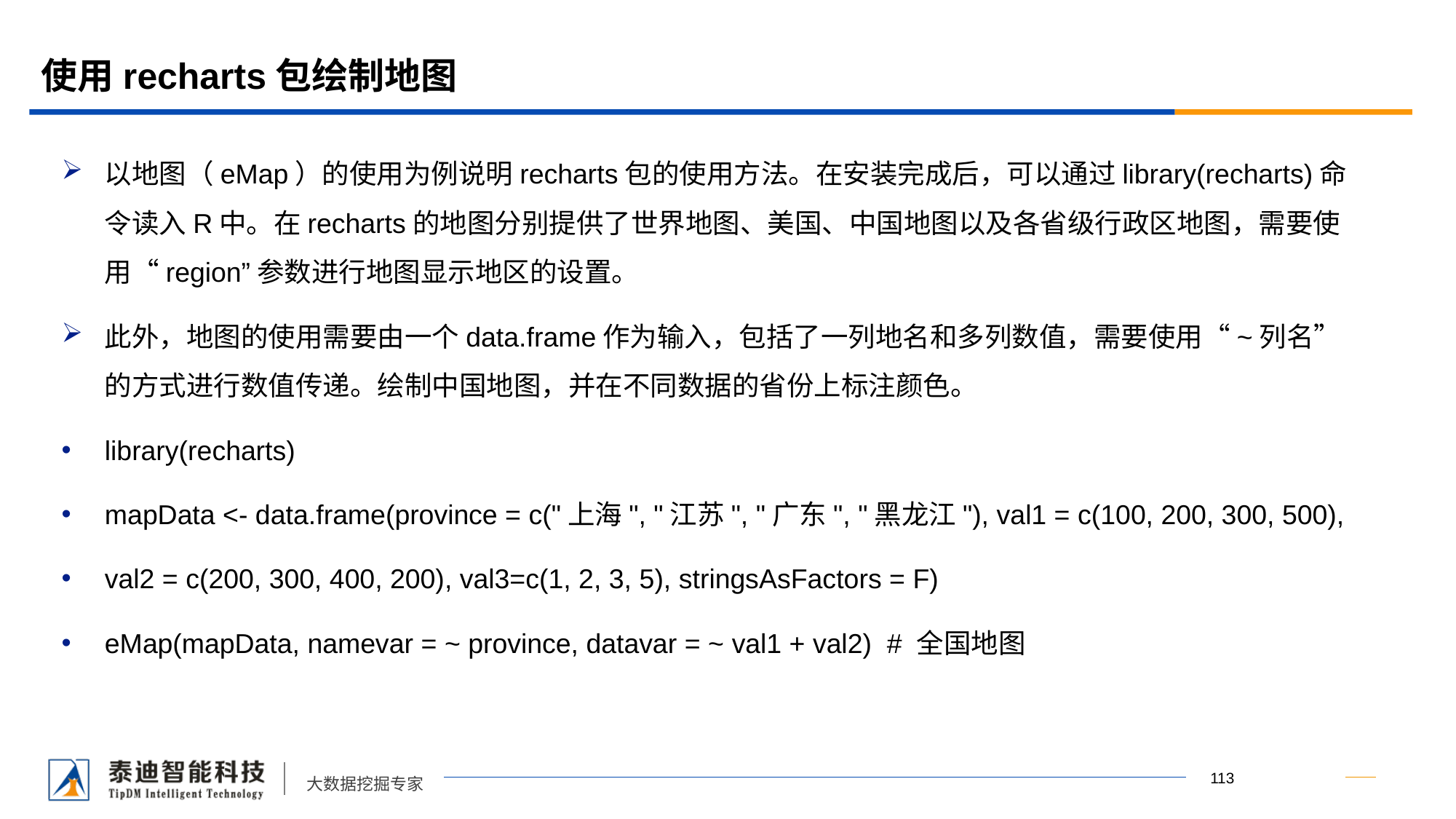

# 使用recharts包绘制地图
以地图（eMap）的使用为例说明recharts包的使用方法。在安装完成后，可以通过library(recharts)命令读入R中。在recharts的地图分别提供了世界地图、美国、中国地图以及各省级行政区地图，需要使用“region”参数进行地图显示地区的设置。
此外，地图的使用需要由一个data.frame作为输入，包括了一列地名和多列数值，需要使用“~列名”的方式进行数值传递。绘制中国地图，并在不同数据的省份上标注颜色。
library(recharts)
mapData <- data.frame(province = c("上海", "江苏", "广东", "黑龙江"), val1 = c(100, 200, 300, 500),
val2 = c(200, 300, 400, 200), val3=c(1, 2, 3, 5), stringsAsFactors = F)
eMap(mapData, namevar = ~ province, datavar = ~ val1 + val2)  # 全国地图